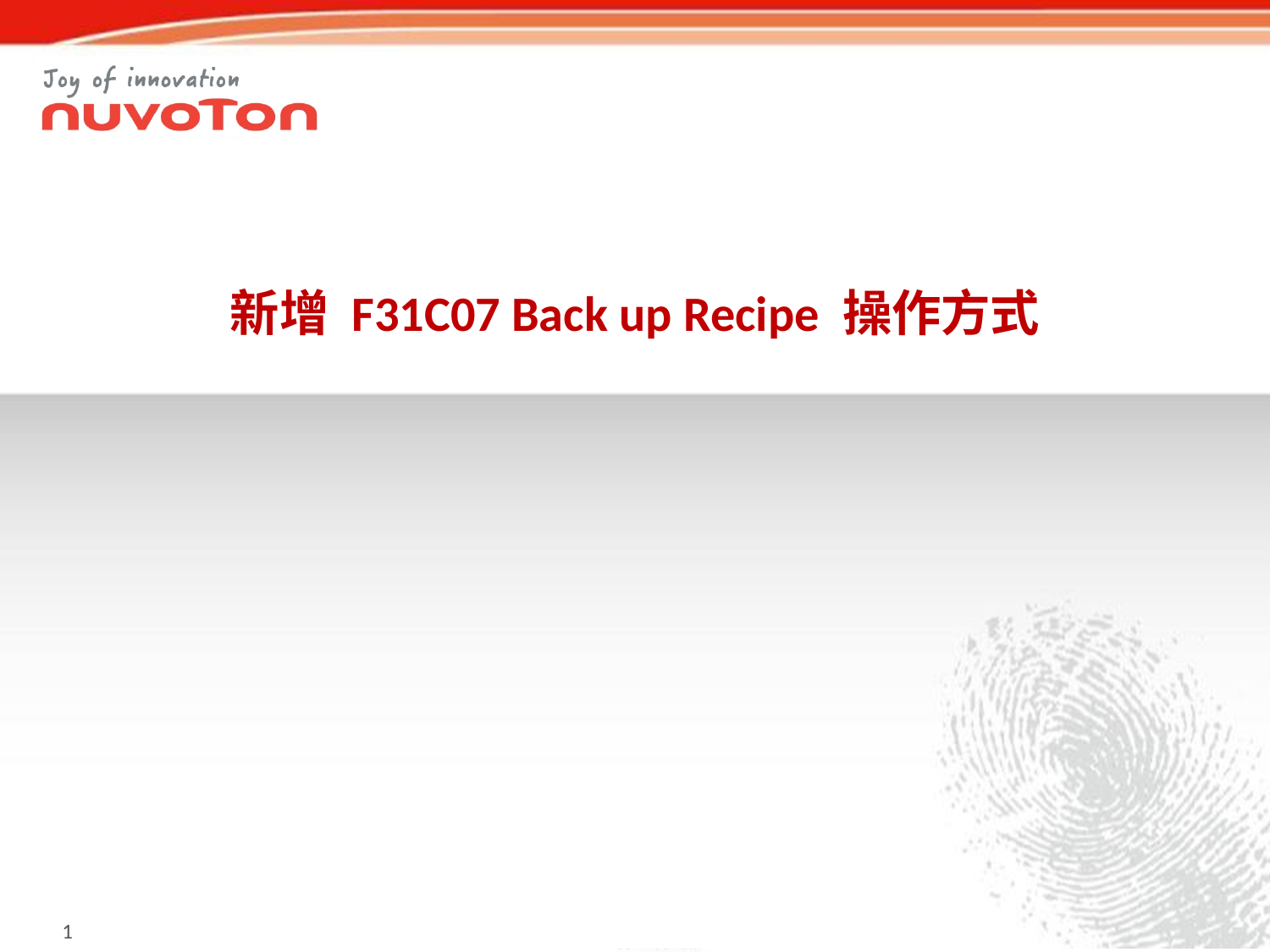

新增 F31C07 Back up Recipe 操作方式
1